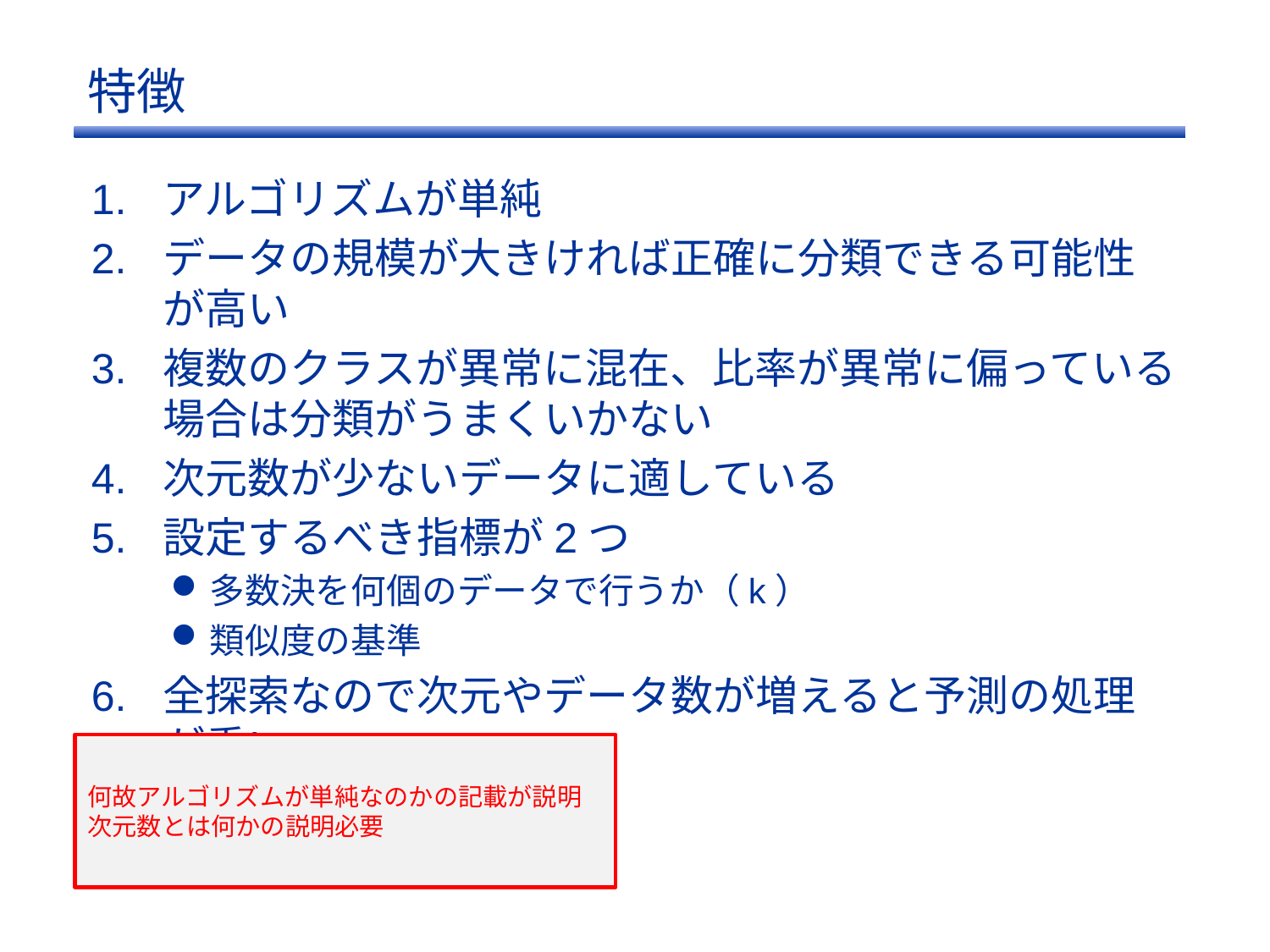

# 特徴
アルゴリズムが単純
データの規模が大きければ正確に分類できる可能性が高い
複数のクラスが異常に混在、比率が異常に偏っている場合は分類がうまくいかない
次元数が少ないデータに適している
設定するべき指標が2つ
多数決を何個のデータで行うか（k）
類似度の基準
全探索なので次元やデータ数が増えると予測の処理が重い

何故アルゴリズムが単純なのかの記載が説明
次元数とは何かの説明必要